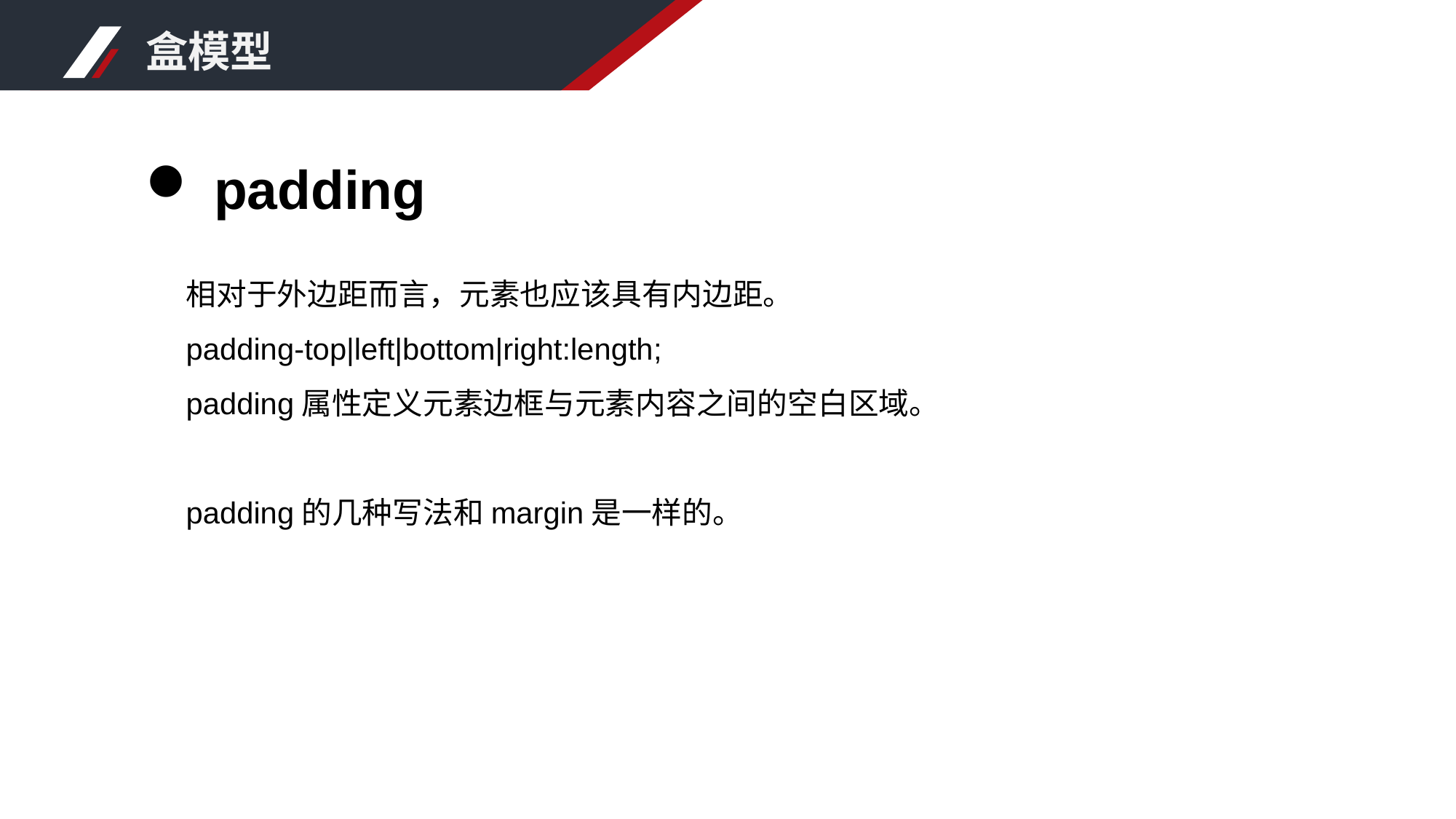

盒模型
# padding
相对于外边距而言，元素也应该具有内边距。
padding-top|left|bottom|right:length;
padding属性定义元素边框与元素内容之间的空白区域。

padding的几种写法和margin是一样的。